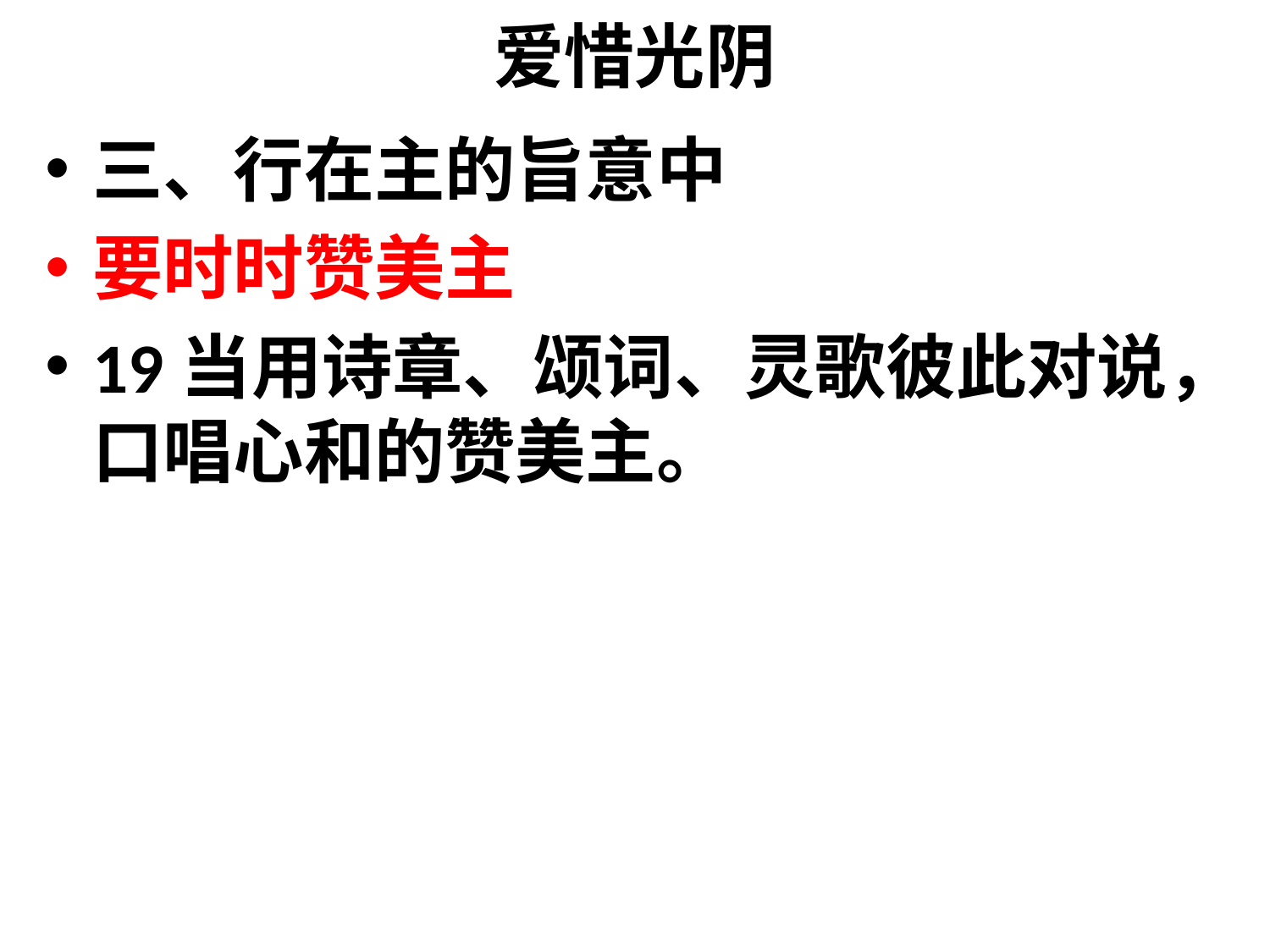

# 爱惜光阴
三、行在主的旨意中
要时时赞美主
19当用诗章、颂词、灵歌彼此对说，口唱心和的赞美主。